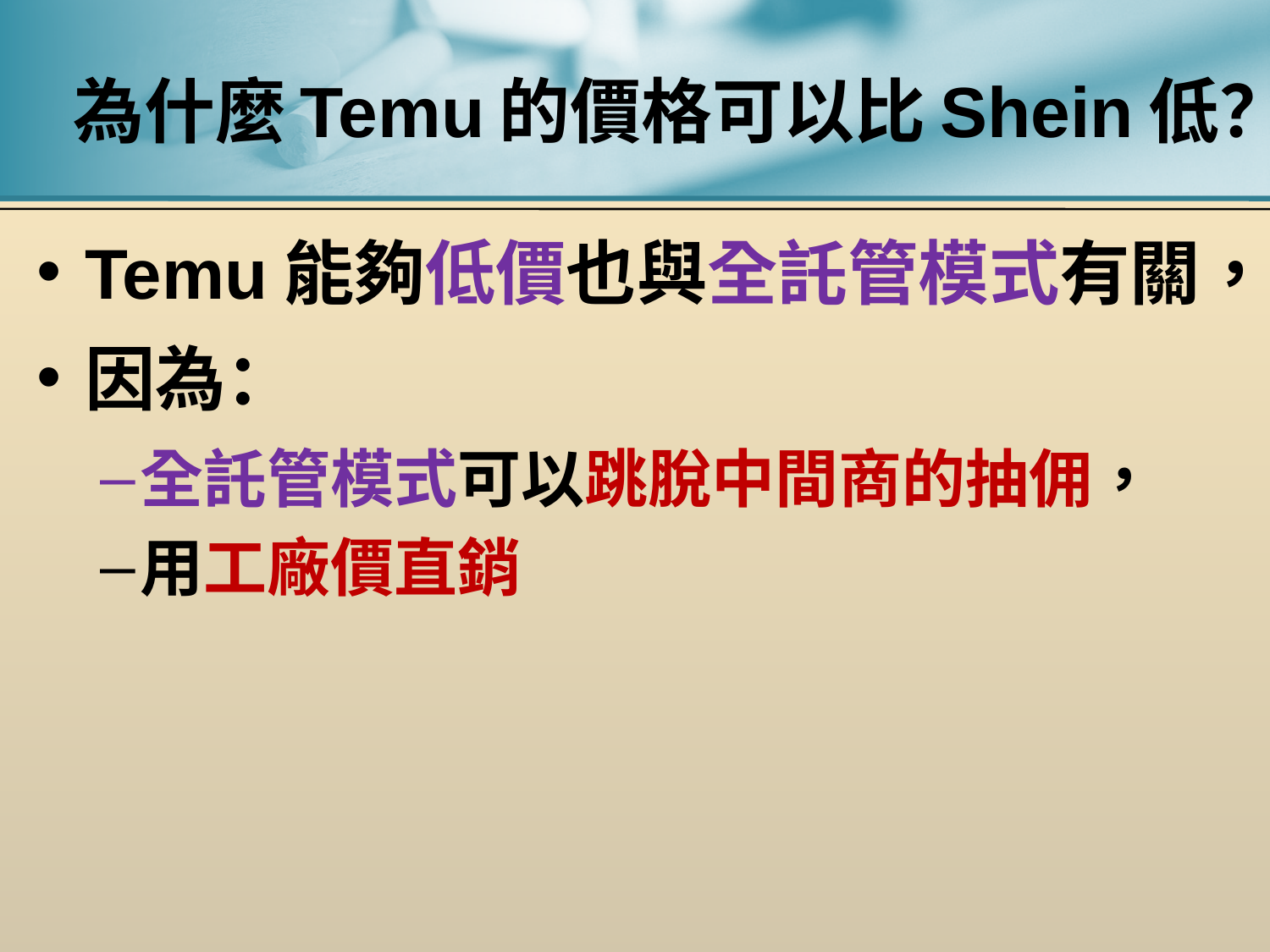

# 為什麼Temu的價格可以比Shein低？
Temu能夠低價也與全託管模式有關，
因為：
全託管模式可以跳脫中間商的抽佣，
用工廠價直銷